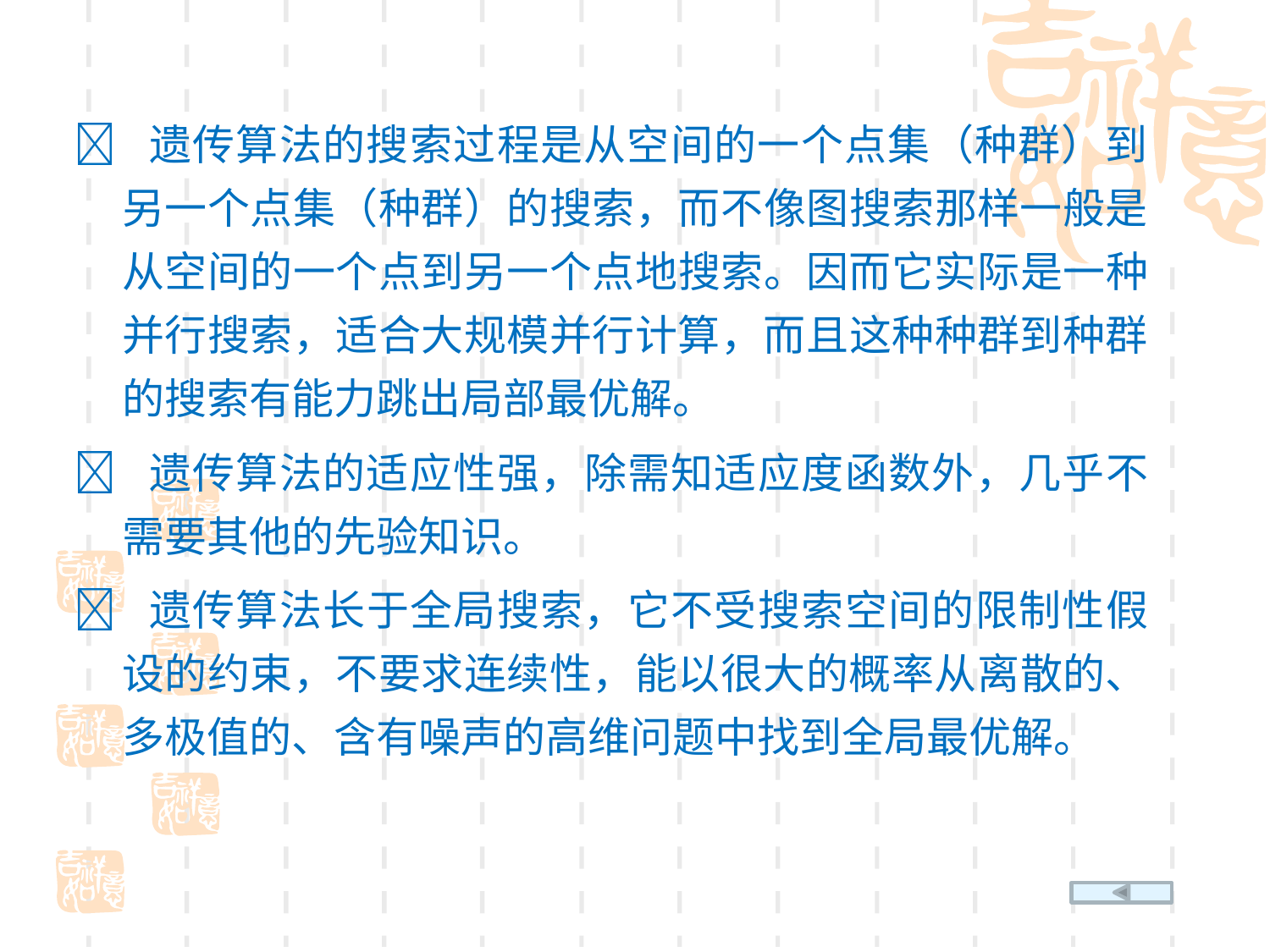

•  遗传算法的搜索过程是从空间的一个点集（种群）到另一个点集（种群）的搜索，而不像图搜索那样一般是从空间的一个点到另一个点地搜索。因而它实际是一种并行搜索，适合大规模并行计算，而且这种种群到种群的搜索有能力跳出局部最优解。
•  遗传算法的适应性强，除需知适应度函数外，几乎不需要其他的先验知识。
•  遗传算法长于全局搜索，它不受搜索空间的限制性假设的约束，不要求连续性，能以很大的概率从离散的、多极值的、含有噪声的高维问题中找到全局最优解。